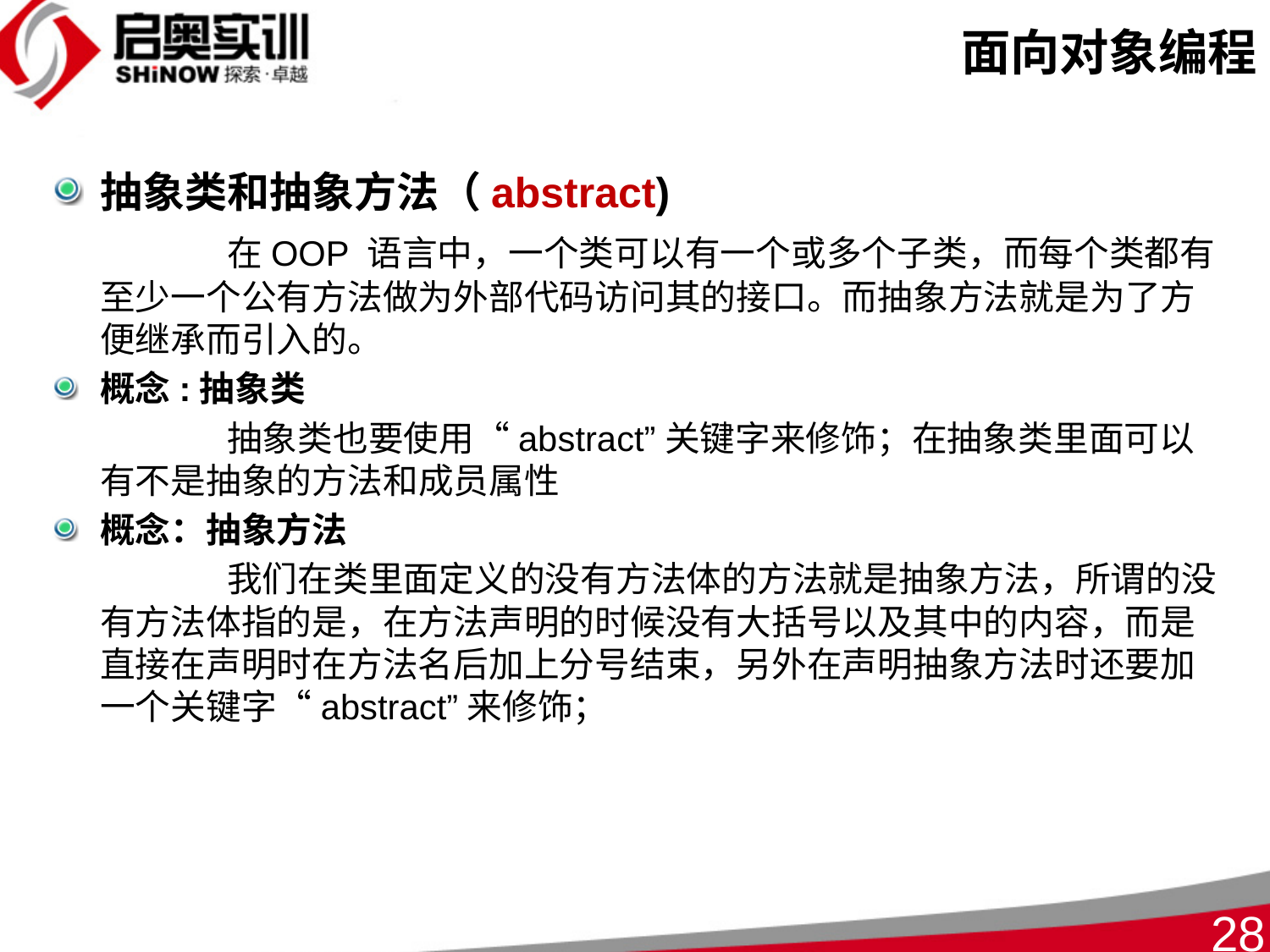

# 面向对象编程
抽象类和抽象方法（abstract)
		在OOP 语言中，一个类可以有一个或多个子类，而每个类都有至少一个公有方法做为外部代码访问其的接口。而抽象方法就是为了方便继承而引入的。
概念:抽象类
		抽象类也要使用“abstract”关键字来修饰；在抽象类里面可以有不是抽象的方法和成员属性
概念：抽象方法
		我们在类里面定义的没有方法体的方法就是抽象方法，所谓的没有方法体指的是，在方法声明的时候没有大括号以及其中的内容，而是直接在声明时在方法名后加上分号结束，另外在声明抽象方法时还要加一个关键字“abstract”来修饰；

28